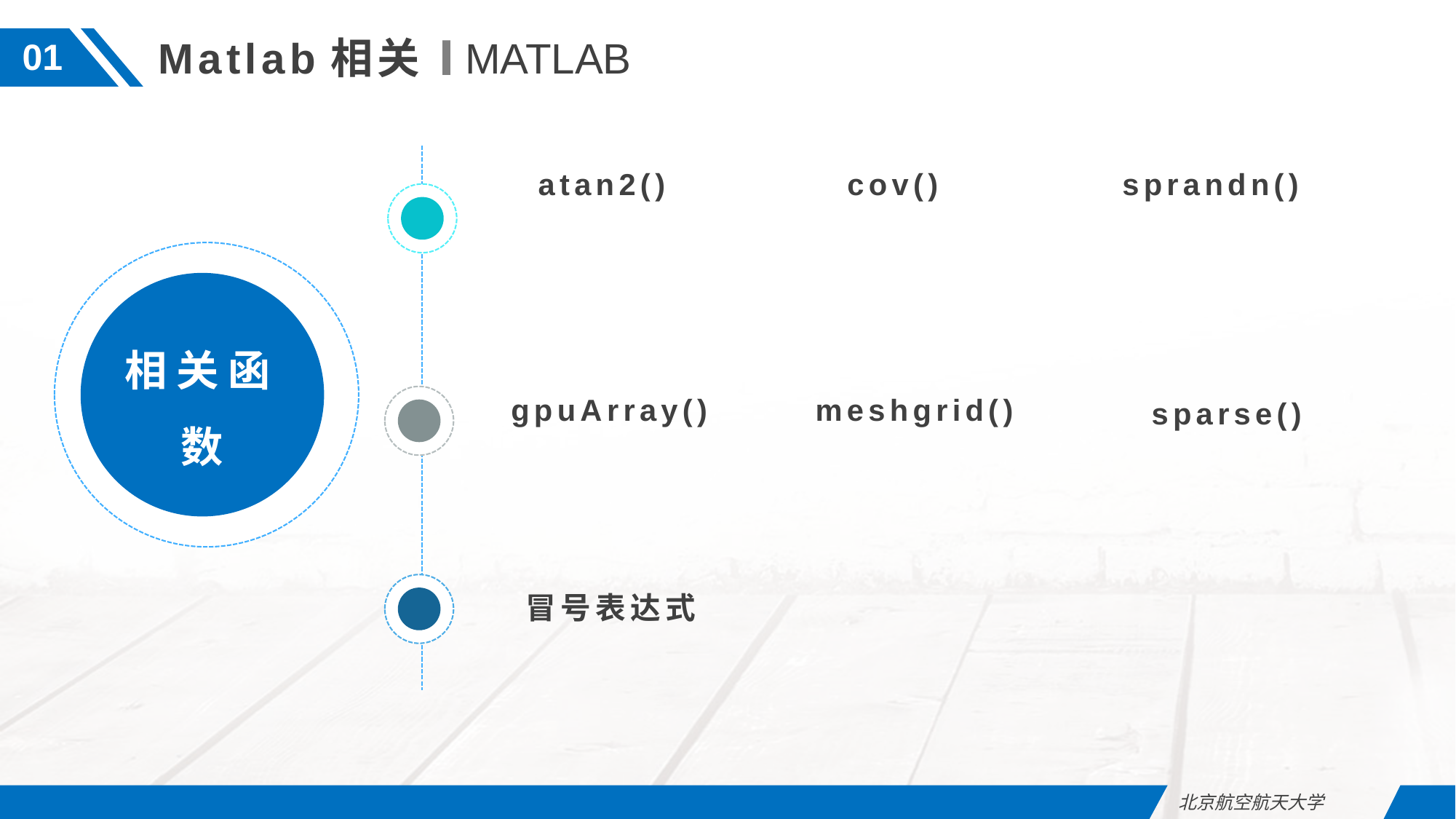

Matlab相关
MATLAB

01

atan2()
cov()
sprandn()

相关函数
meshgrid()
gpuArray()

sparse()

冒号表达式

北京航空航天大学